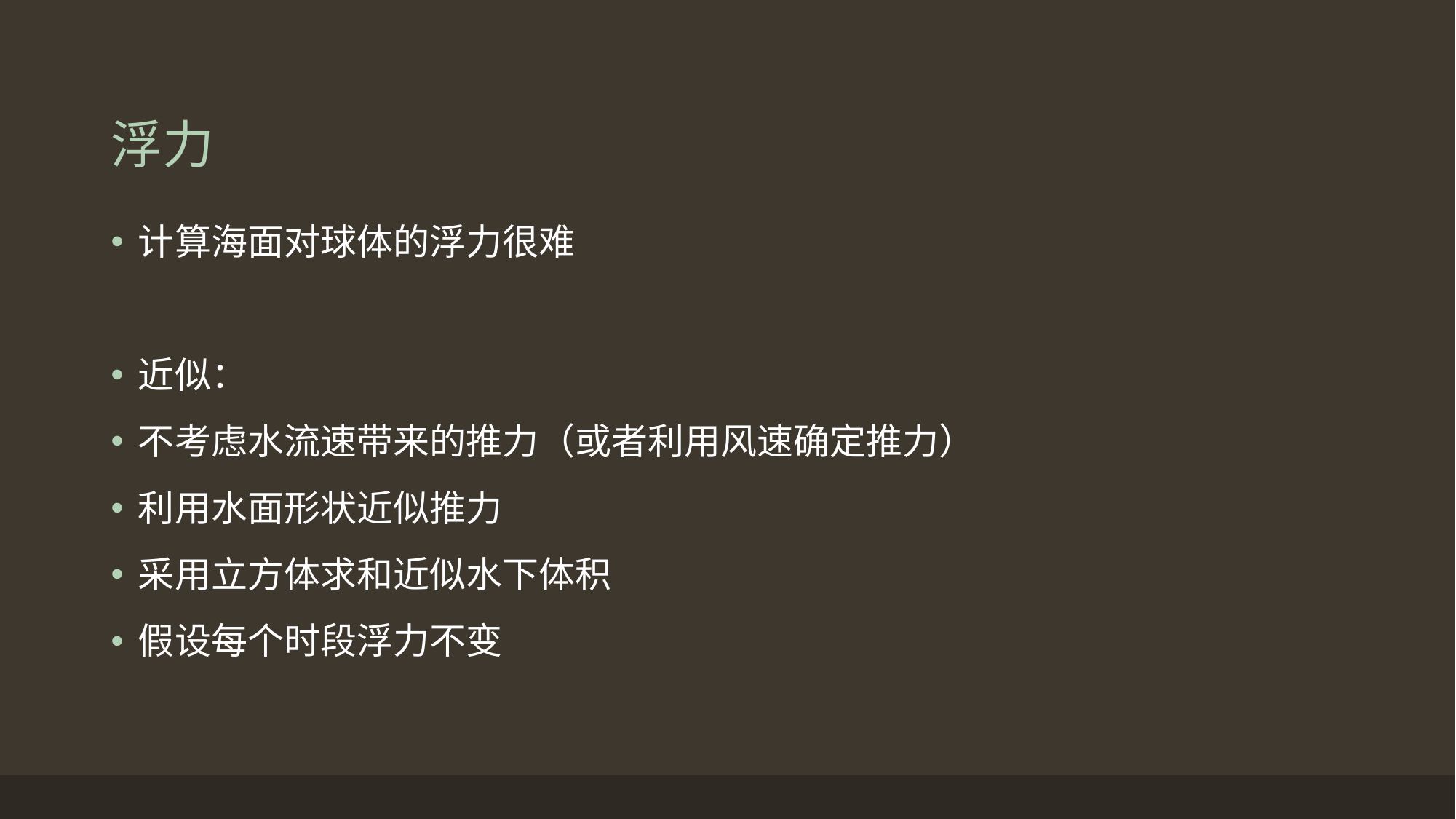

# 浮力
计算海面对球体的浮力很难

近似：
不考虑水流速带来的推力（或者利用风速确定推力）
利用水面形状近似推力
采用立方体求和近似水下体积
假设每个时段浮力不变